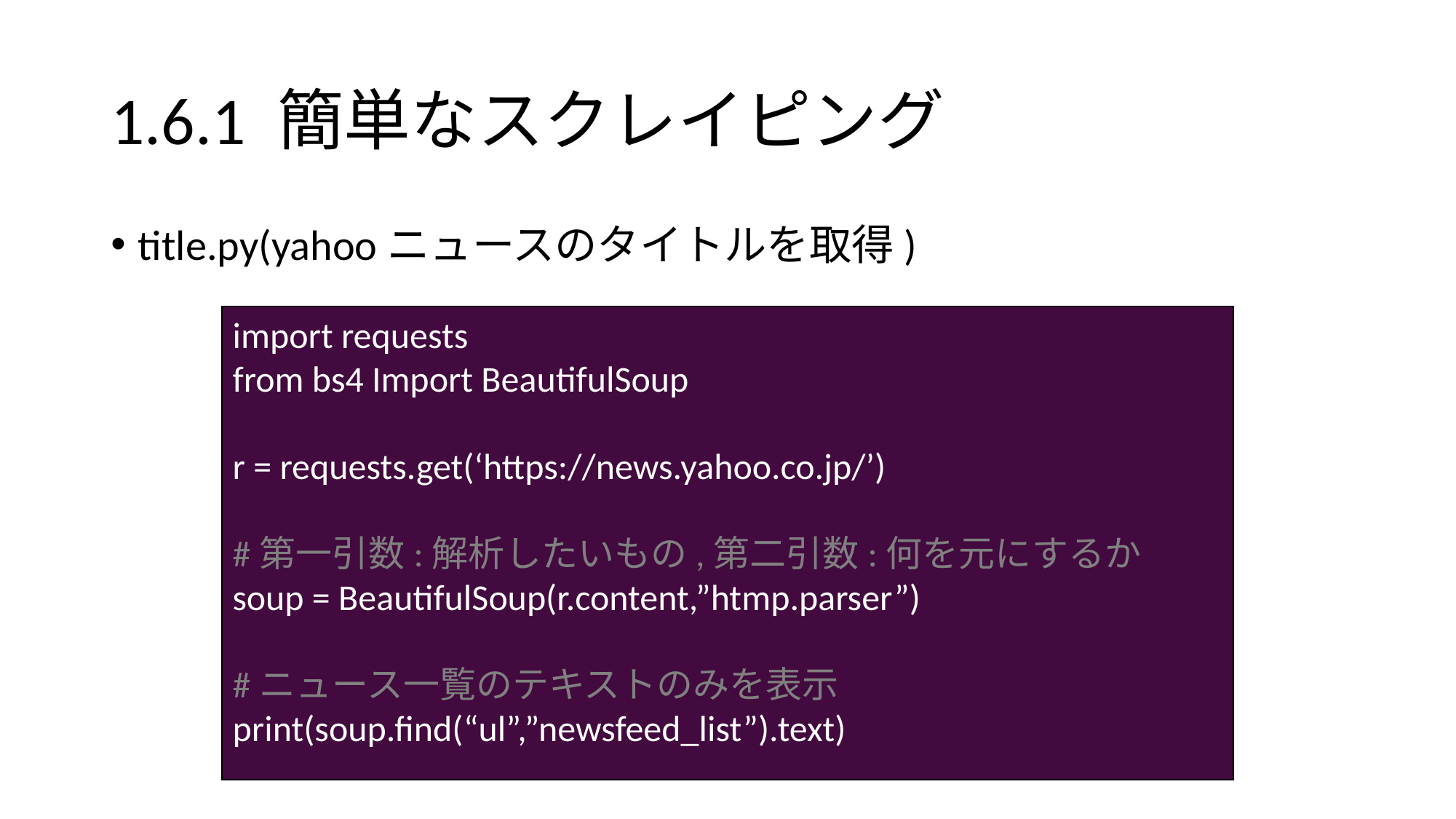

# 1.6.1 簡単なスクレイピング
title.py(yahooニュースのタイトルを取得)
import requests
from bs4 Import BeautifulSoup

r = requests.get(‘https://news.yahoo.co.jp/’)

#第一引数:解析したいもの,第二引数:何を元にするか
soup = BeautifulSoup(r.content,”htmp.parser”)

#ニュース一覧のテキストのみを表示
print(soup.find(“ul”,”newsfeed_list”).text)